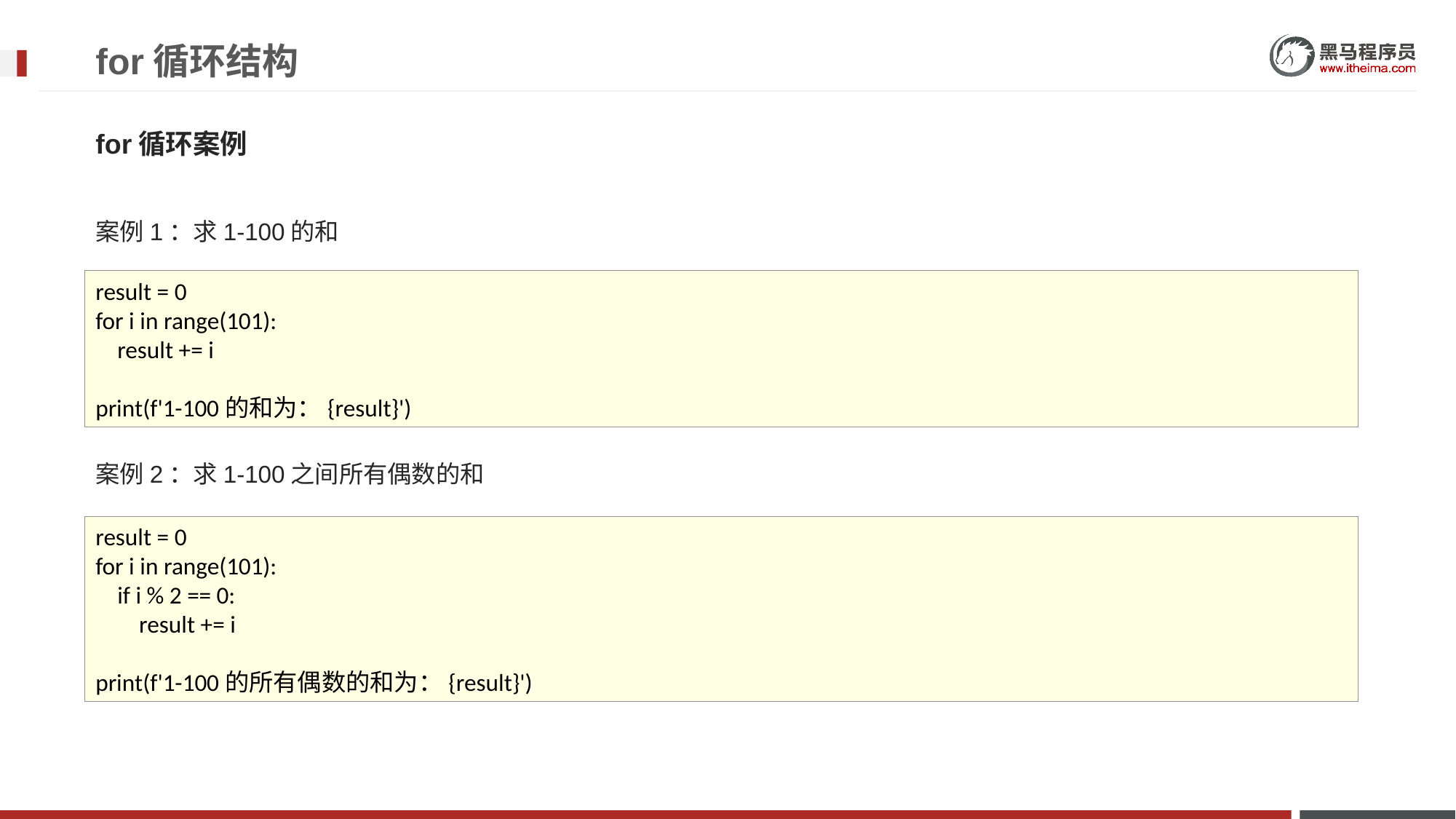

# for循环结构
for循环案例
案例1：求1-100的和

案例2：求1-100之间所有偶数的和
result = 0
for i in range(101):
    result += i
print(f'1-100的和为：{result}')
result = 0
for i in range(101):
    if i % 2 == 0:
        result += i
print(f'1-100的所有偶数的和为：{result}')